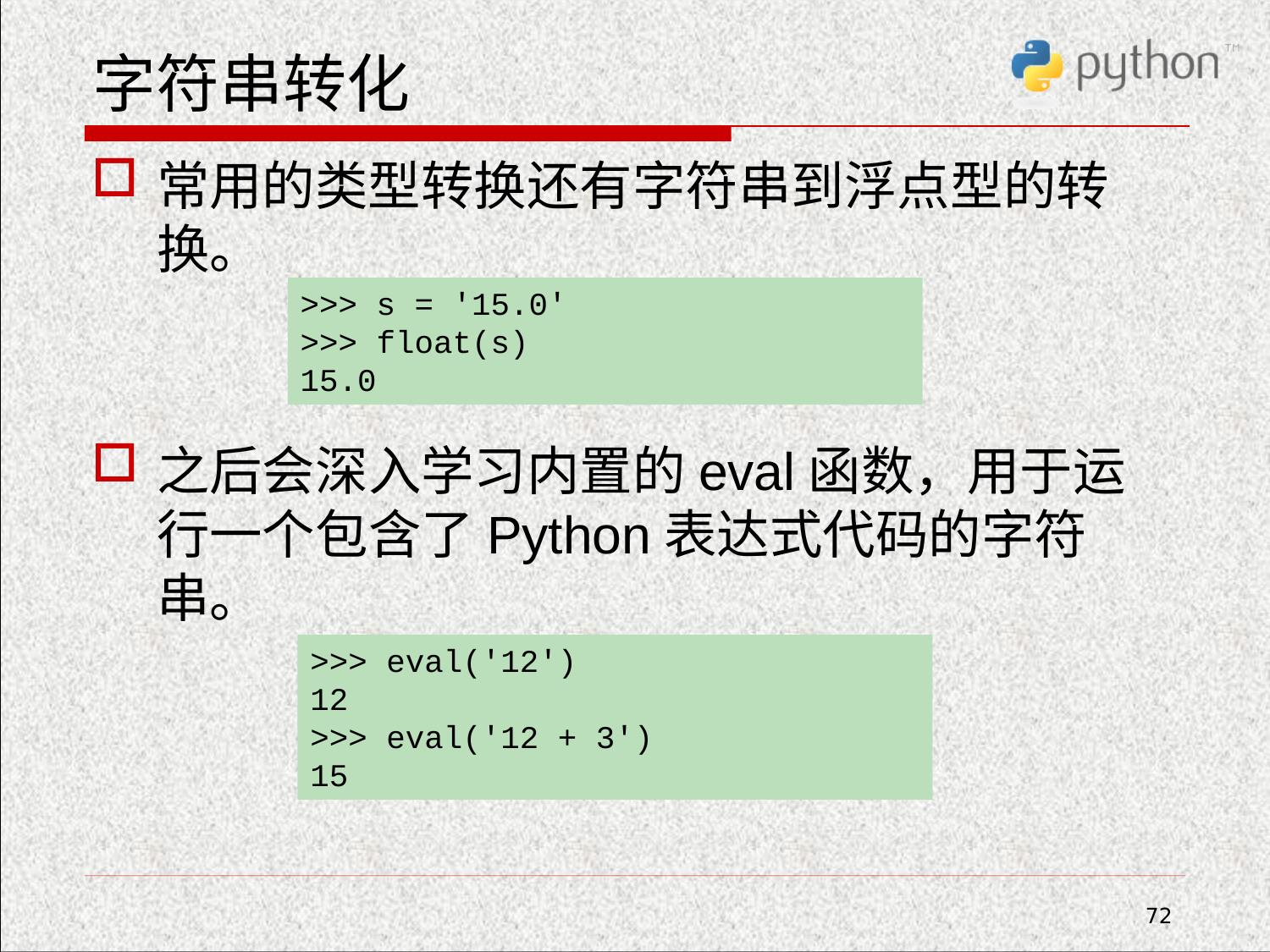

# 字符串转化
常用的类型转换还有字符串到浮点型的转换。

之后会深入学习内置的eval函数，用于运行一个包含了Python表达式代码的字符串。

>>> s = '15.0'
>>> float(s)
15.0
>>> eval('12')
12
>>> eval('12 + 3')
15
72